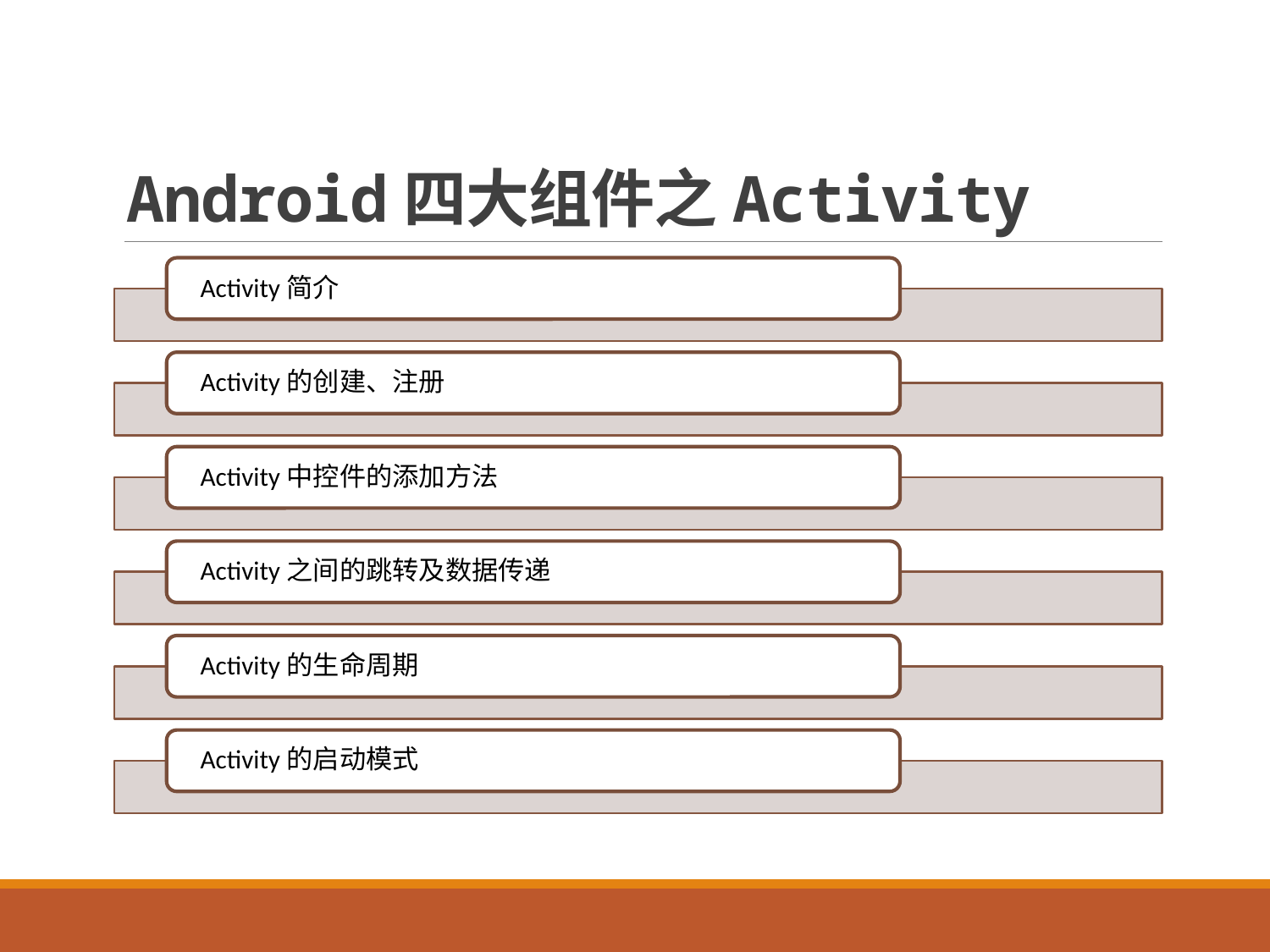

# Android四大组件之Activity
Activity简介
Activity的创建、注册
Activity中控件的添加方法
Activity之间的跳转及数据传递
Activity的生命周期
Activity的启动模式